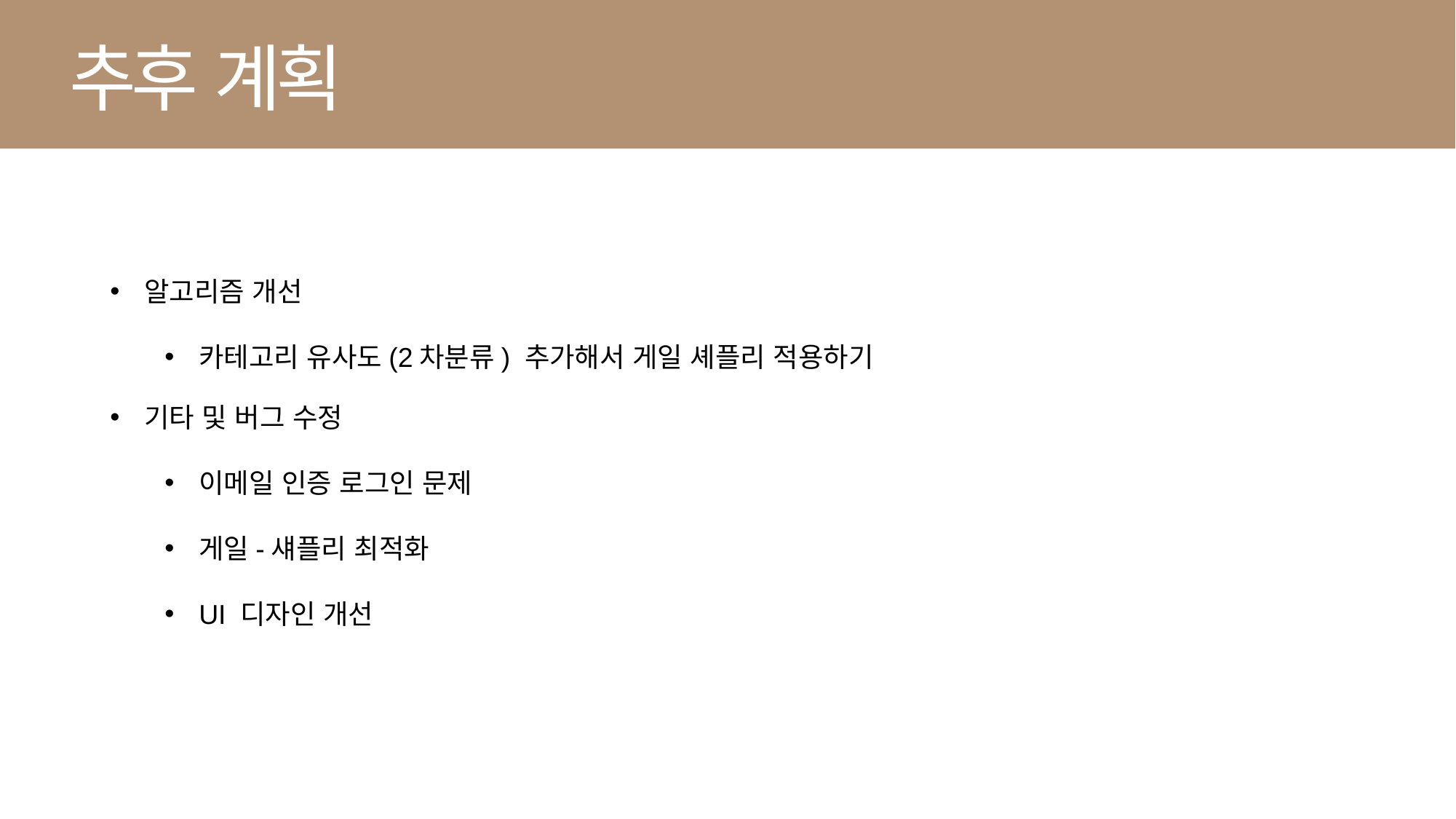

추후 계획
알고리즘 개선
카테고리 유사도(2차분류) 추가해서 게일 셰플리 적용하기
기타 및 버그 수정
이메일 인증 로그인 문제
게일-섀플리 최적화
UI 디자인 개선